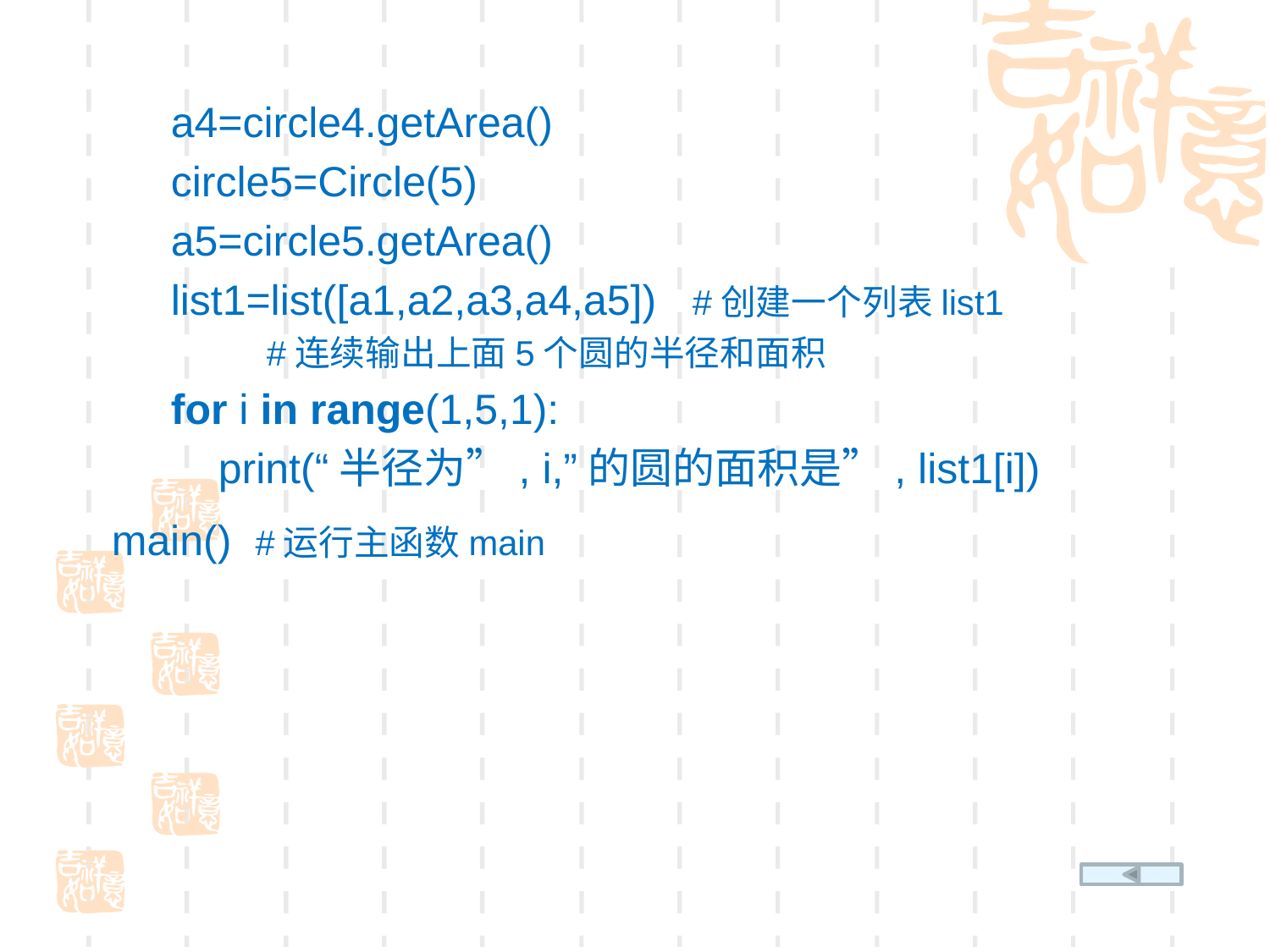

a4=circle4.getArea()
          circle5=Circle(5)
          a5=circle5.getArea()
          list1=list([a1,a2,a3,a4,a5])   #创建一个列表list1
                      #连续输出上面5个圆的半径和面积
          for i in range(1,5,1):
              print(“半径为”, i,”的圆的面积是”, list1[i])
     main()  #运行主函数main